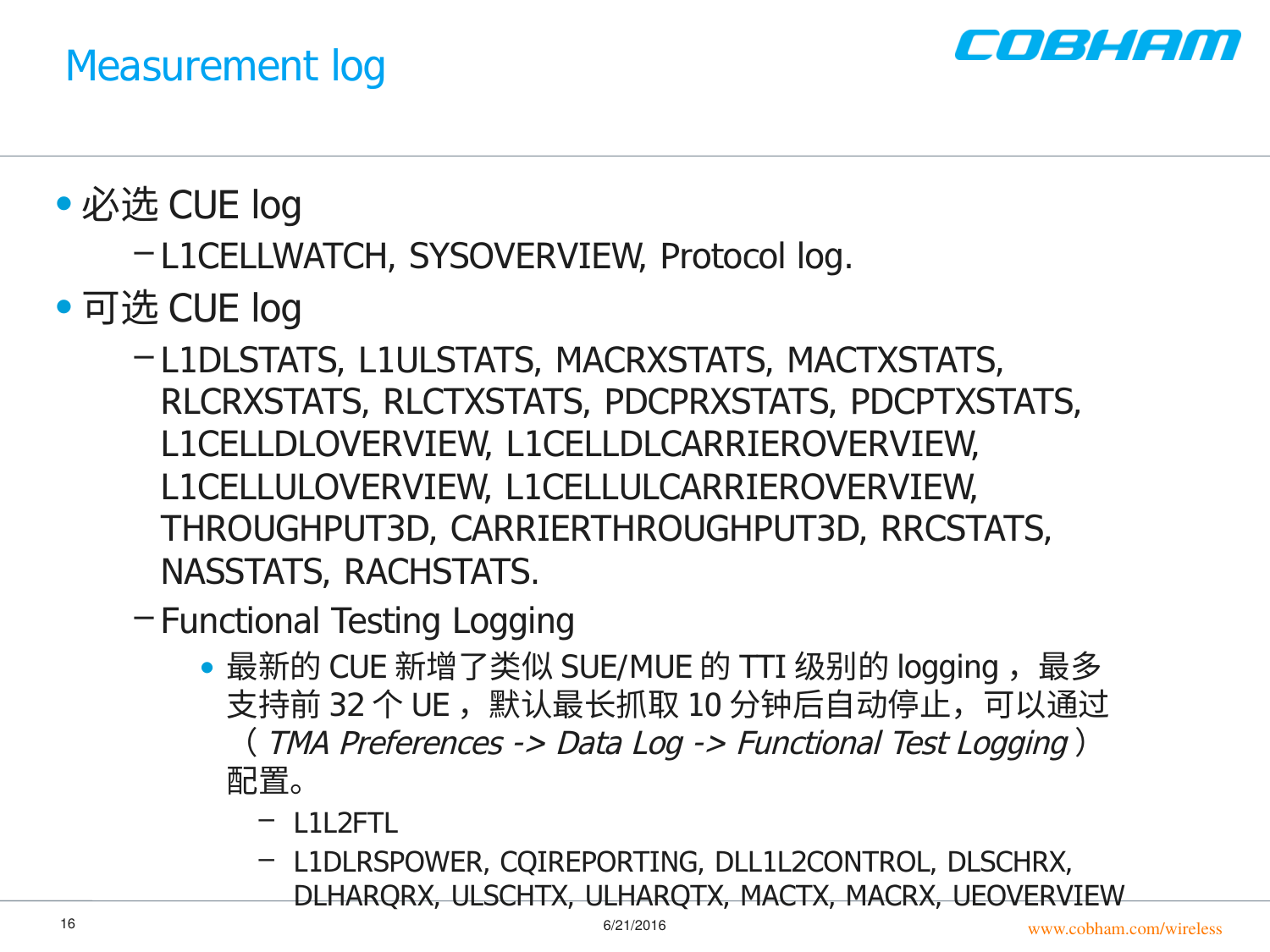

# Measurement log
必选CUE log
L1CELLWATCH, SYSOVERVIEW, Protocol log.
可选CUE log
L1DLSTATS, L1ULSTATS, MACRXSTATS, MACTXSTATS, RLCRXSTATS, RLCTXSTATS, PDCPRXSTATS, PDCPTXSTATS, L1CELLDLOVERVIEW, L1CELLDLCARRIEROVERVIEW, L1CELLULOVERVIEW, L1CELLULCARRIEROVERVIEW, THROUGHPUT3D, CARRIERTHROUGHPUT3D, RRCSTATS, NASSTATS, RACHSTATS.
Functional Testing Logging
最新的CUE新增了类似SUE/MUE的TTI级别的logging，最多支持前32个UE，默认最长抓取10分钟后自动停止，可以通过（TMA Preferences -> Data Log -> Functional Test Logging）配置。
L1L2FTL
L1DLRSPOWER, CQIREPORTING, DLL1L2CONTROL, DLSCHRX, DLHARQRX, ULSCHTX, ULHARQTX, MACTX, MACRX, UEOVERVIEW

16
6/21/2016